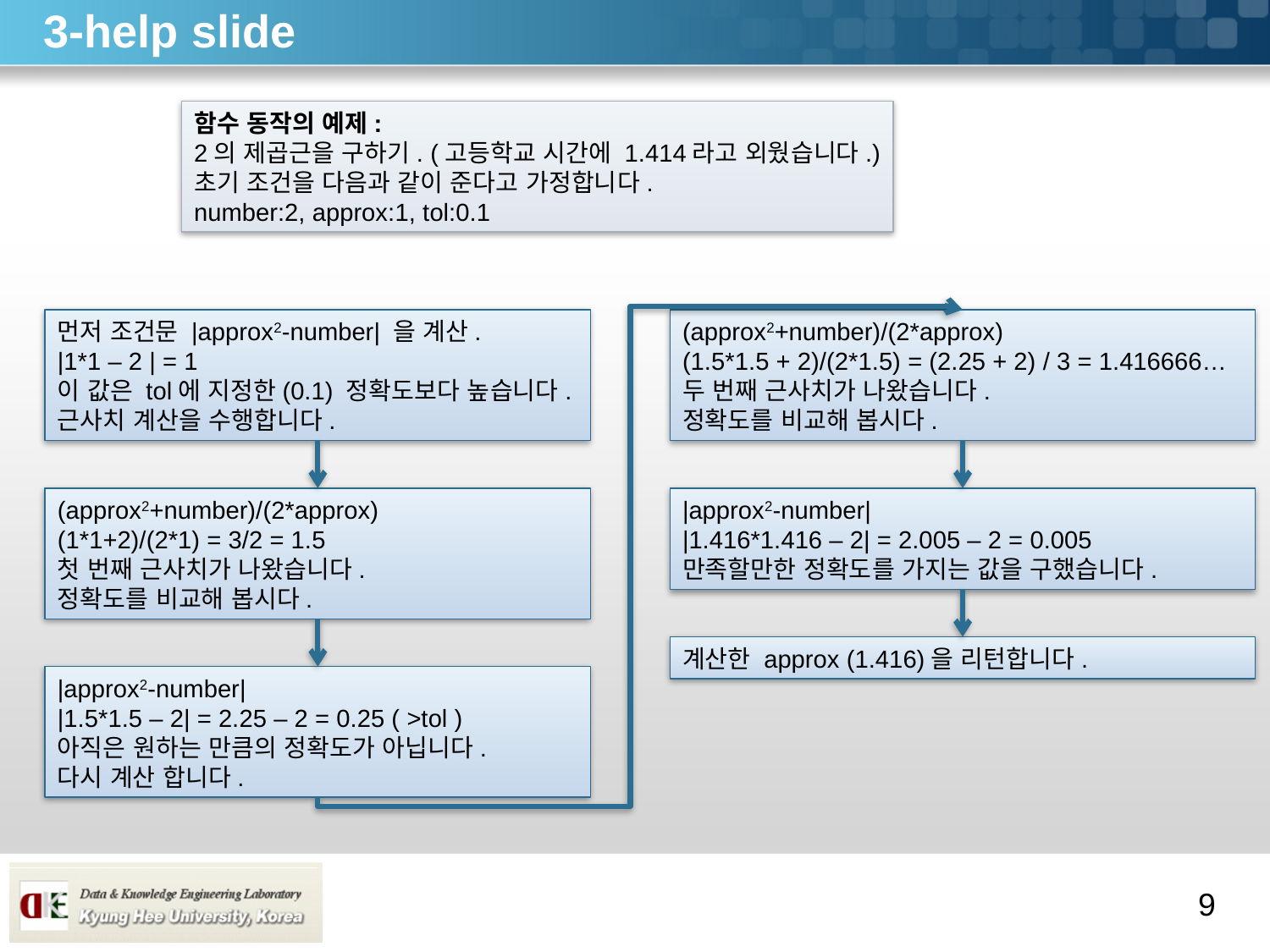

# 3-help slide
함수 동작의 예제:
2의 제곱근을 구하기. (고등학교 시간에 1.414라고 외웠습니다.)
초기 조건을 다음과 같이 준다고 가정합니다.
number:2, approx:1, tol:0.1
먼저 조건문 |approx2-number| 을 계산.
|1*1 – 2 | = 1
이 값은 tol에 지정한(0.1) 정확도보다 높습니다. 근사치 계산을 수행합니다.
(approx2+number)/(2*approx)
(1.5*1.5 + 2)/(2*1.5) = (2.25 + 2) / 3 = 1.416666…
두 번째 근사치가 나왔습니다.
정확도를 비교해 봅시다.
(approx2+number)/(2*approx)
(1*1+2)/(2*1) = 3/2 = 1.5
첫 번째 근사치가 나왔습니다.
정확도를 비교해 봅시다.
|approx2-number|
|1.416*1.416 – 2| = 2.005 – 2 = 0.005
만족할만한 정확도를 가지는 값을 구했습니다.
계산한 approx (1.416)을 리턴합니다.
|approx2-number|
|1.5*1.5 – 2| = 2.25 – 2 = 0.25 ( >tol )
아직은 원하는 만큼의 정확도가 아닙니다.
다시 계산 합니다.